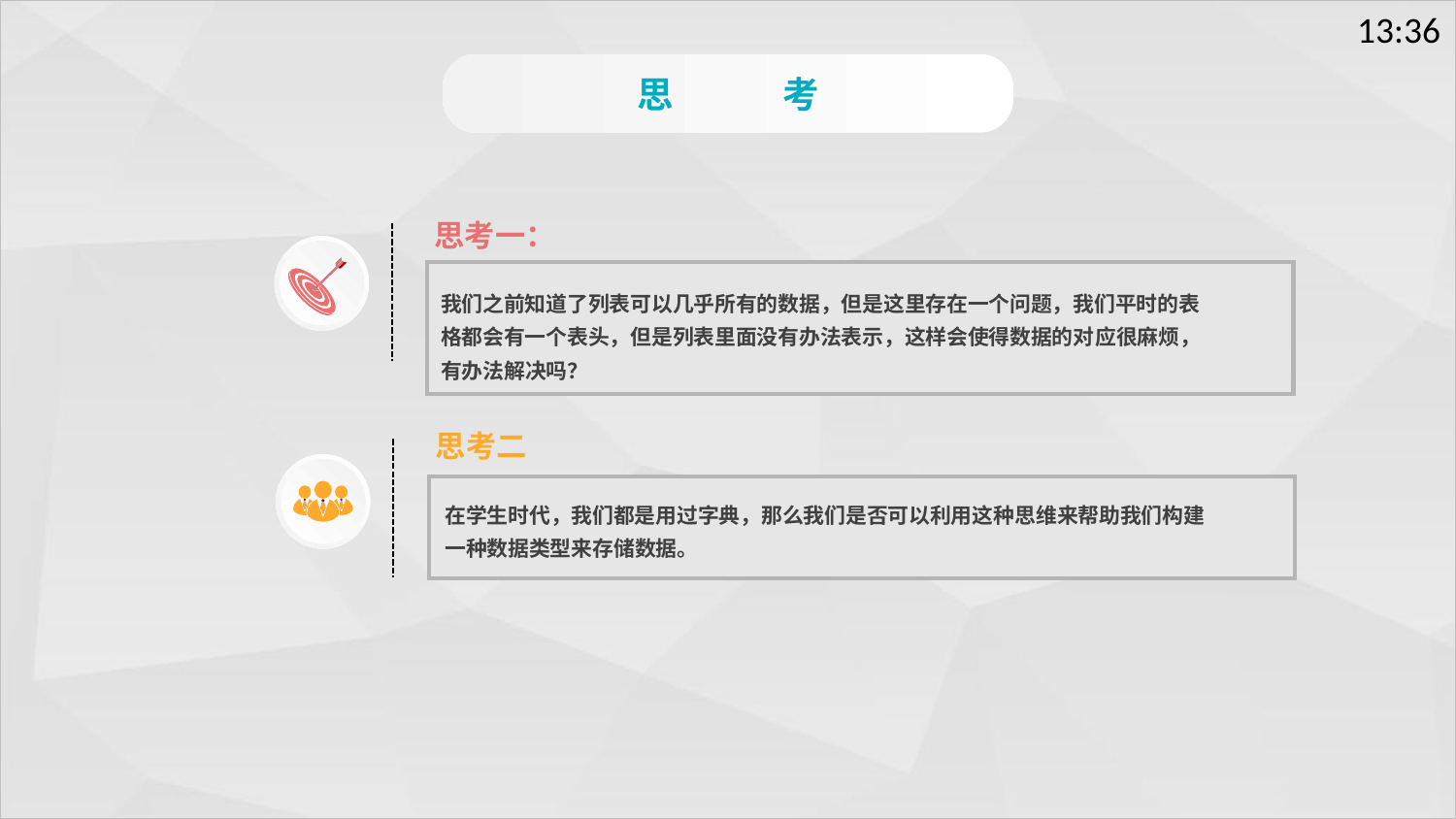

思	考
思考一：

我们之前知道了列表可以几乎所有的数据，但是这里存在一个问题，我们平时的表格都会有一个表头，但是列表里面没有办法表示，这样会使得数据的对应很麻烦，有办法解决吗？
思考二

在学生时代，我们都是用过字典，那么我们是否可以利用这种思维来帮助我们构建一种数据类型来存储数据。